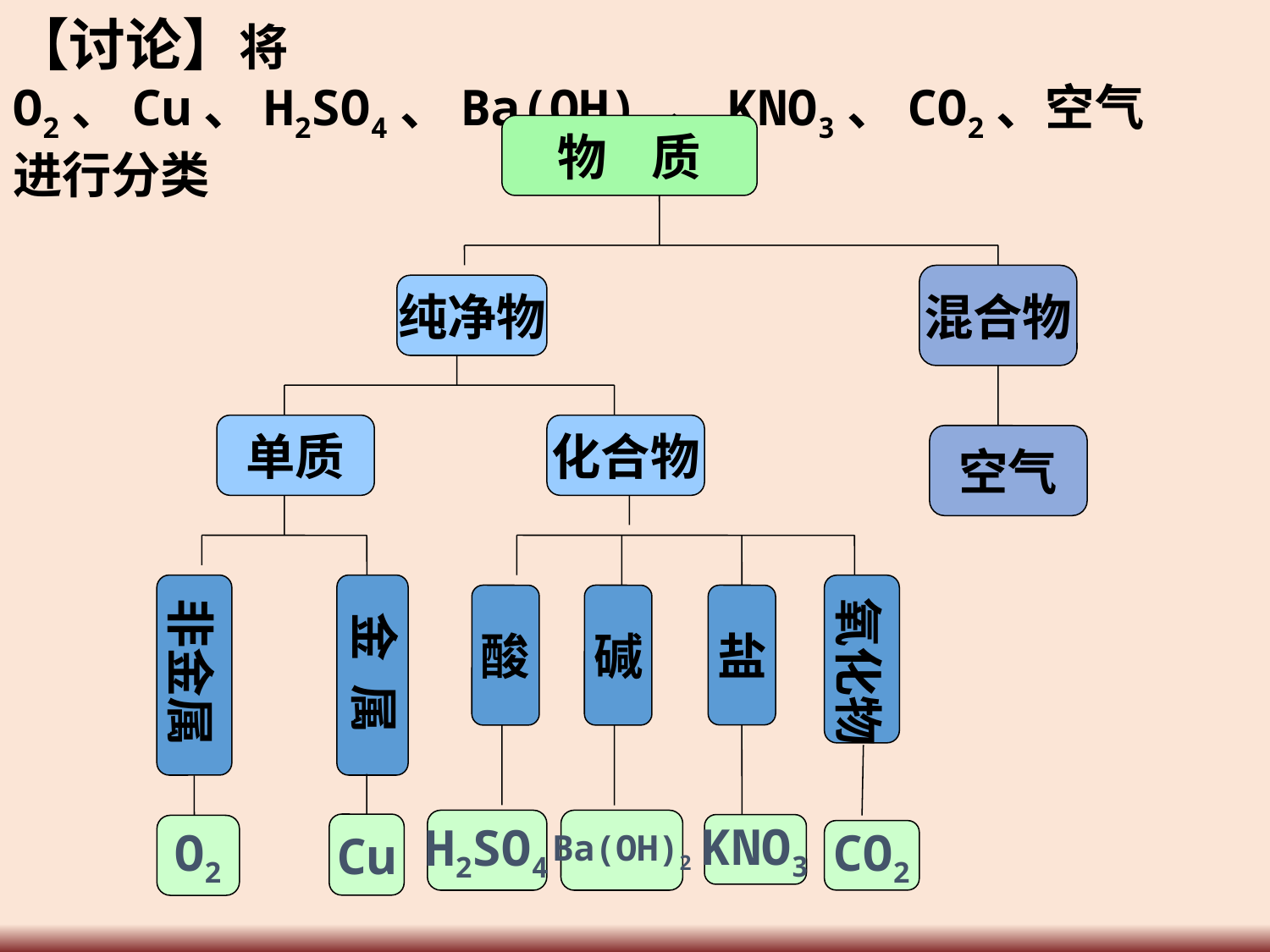

【讨论】将O2、Cu、H2SO4、Ba(OH)2、KNO3、CO2、空气    进行分类
物    质

混合物
纯净物

单质
化合物
空气

非金属

金  属

氧化物
酸
碱
盐

H2SO4
Ba(OH)2
Cu
KNO3
O2
CO2